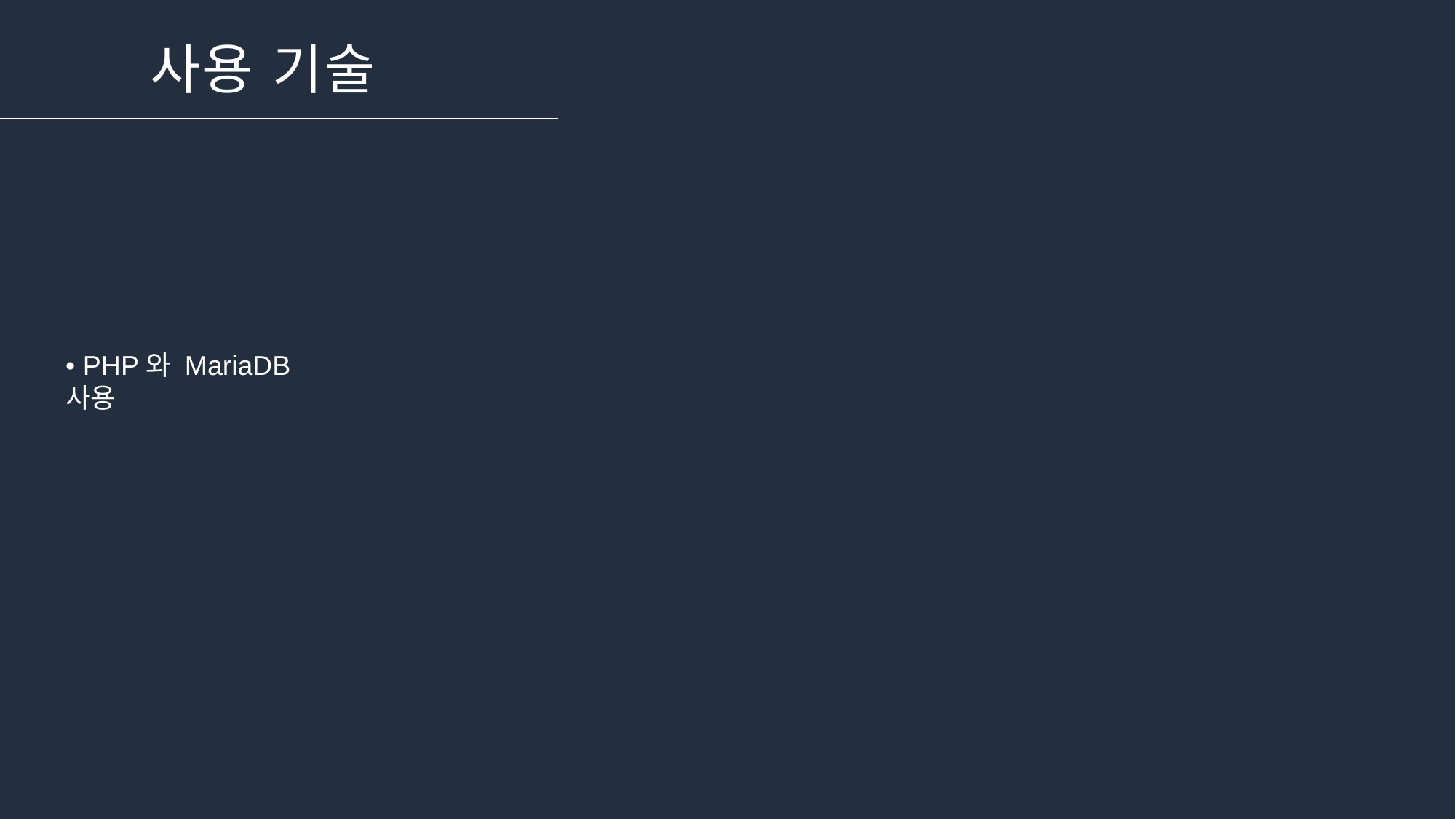

# 사용 기술
• PHP와 MariaDB 사용